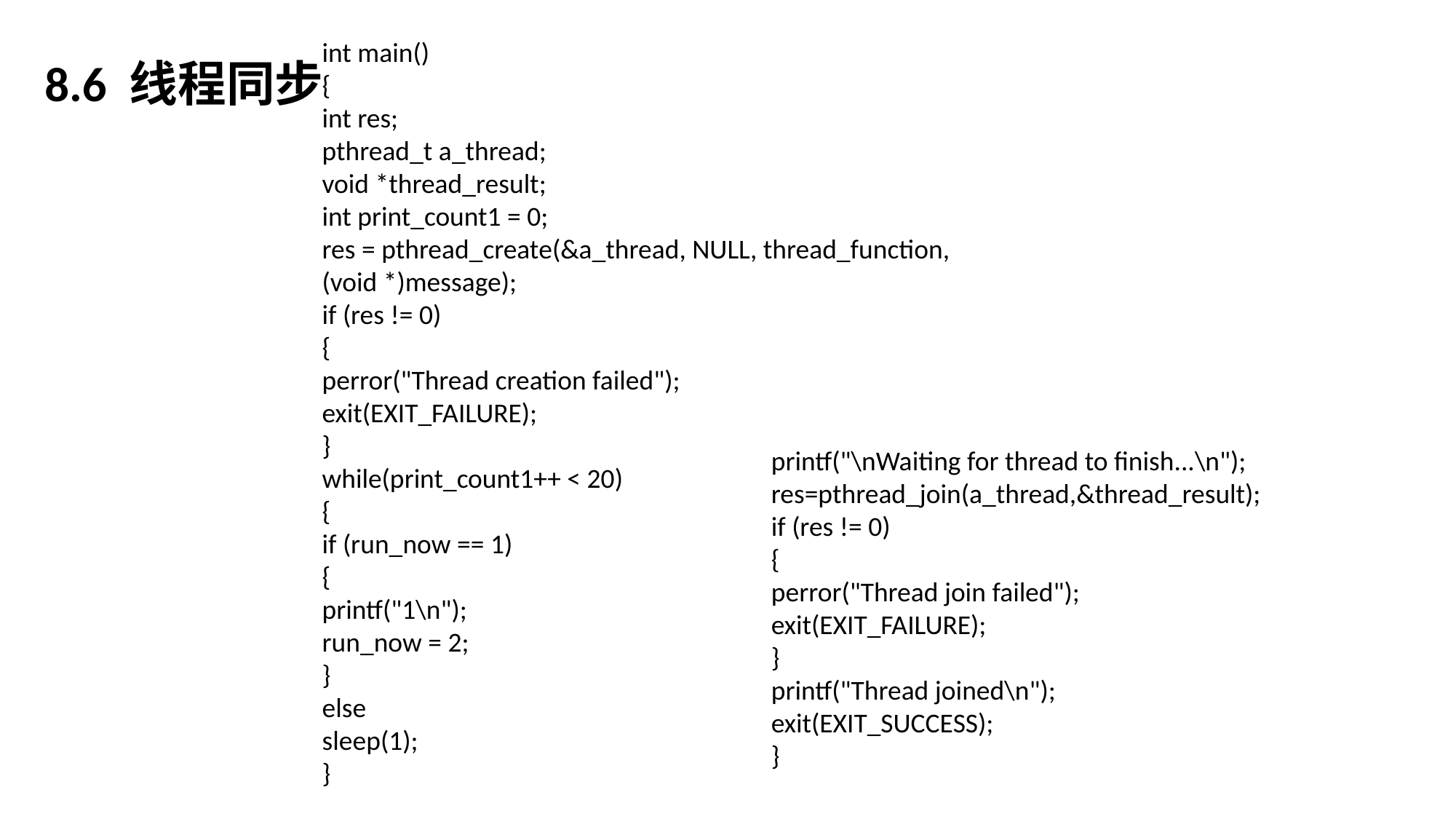

int main()
{
int res;
pthread_t a_thread;
void *thread_result;
int print_count1 = 0;
res = pthread_create(&a_thread, NULL, thread_function,
(void *)message);
if (res != 0)
{
perror("Thread creation failed");
exit(EXIT_FAILURE);
}
while(print_count1++ < 20)
{
if (run_now == 1)
{
printf("1\n");
run_now = 2;
}
else
sleep(1);
}
8.6 线程同步
printf("\nWaiting for thread to finish...\n");
res=pthread_join(a_thread,&thread_result);
if (res != 0)
{
perror("Thread join failed");
exit(EXIT_FAILURE);
}
printf("Thread joined\n");
exit(EXIT_SUCCESS);
}